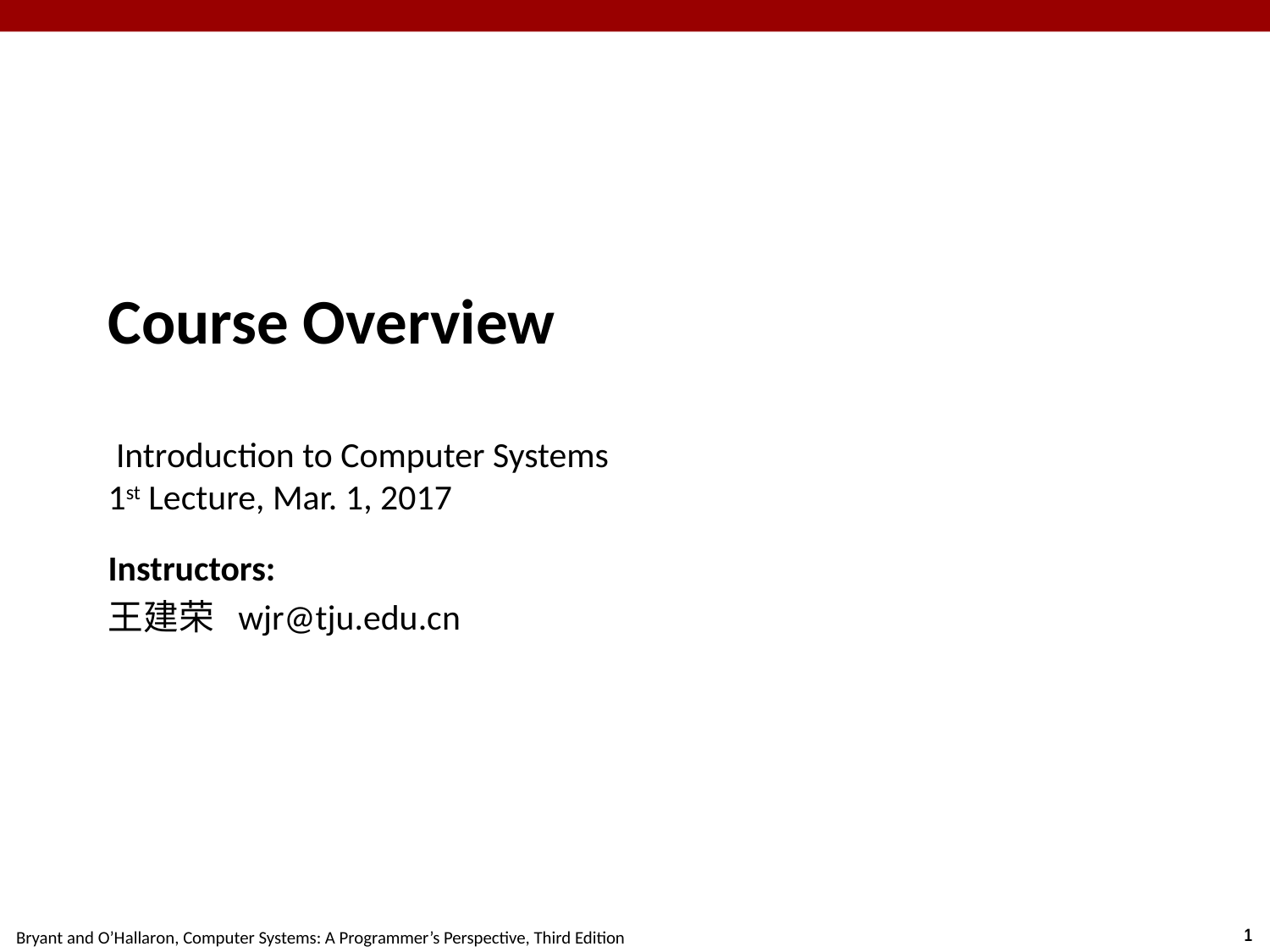

Course Overview
 Introduction to Computer Systems
1st Lecture, Mar. 1, 2017
Instructors:
王建荣  wjr@tju.edu.cn